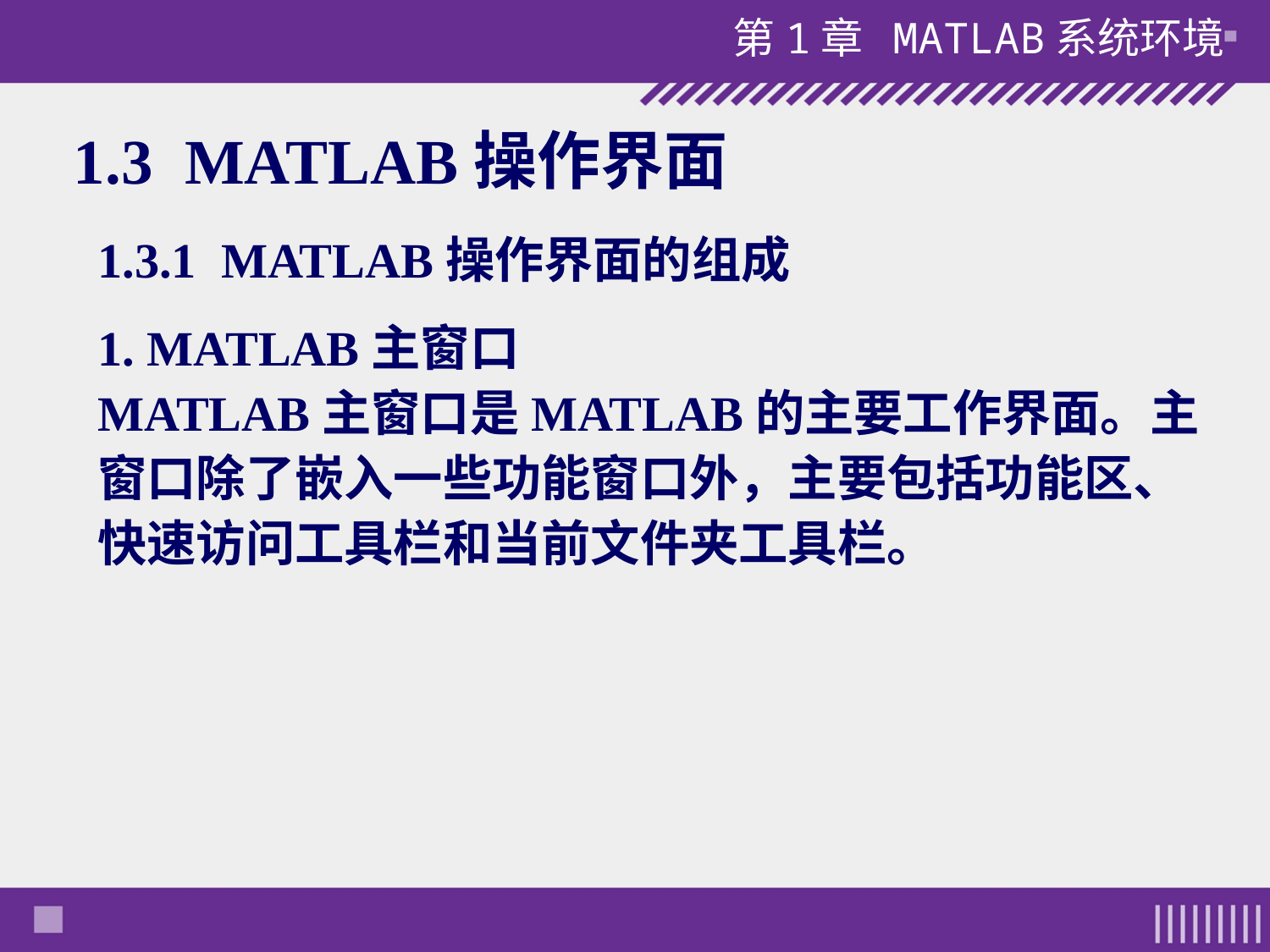

# 1.3  MATLAB操作界面
1.3.1  MATLAB操作界面的组成

1. MATLAB主窗口
MATLAB主窗口是MATLAB的主要工作界面。主窗口除了嵌入一些功能窗口外，主要包括功能区、快速访问工具栏和当前文件夹工具栏。